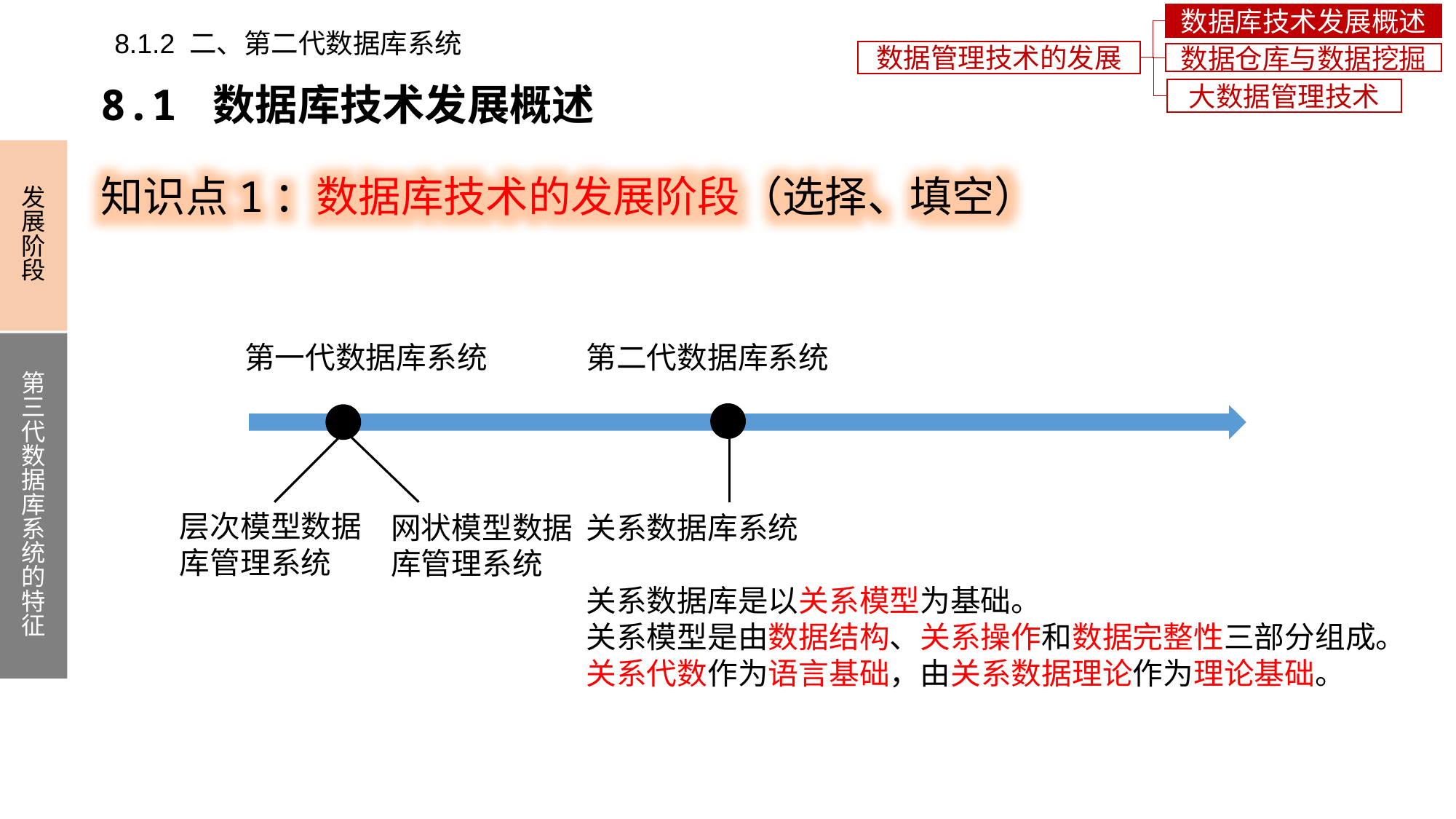

数据库技术发展概述
8.1.2 二、第二代数据库系统
数据管理技术的发展
数据仓库与数据挖掘
8.1 数据库技术发展概述
大数据管理技术
知识点1：数据库技术的发展阶段（选择、填空）
发展阶段
第三代数据库系统的特征
第一代数据库系统
第二代数据库系统

层次模型数据库管理系统
网状模型数据库管理系统
关系数据库系统

关系数据库是以关系模型为基础。
关系模型是由数据结构、关系操作和数据完整性三部分组成。
关系代数作为语言基础，由关系数据理论作为理论基础。